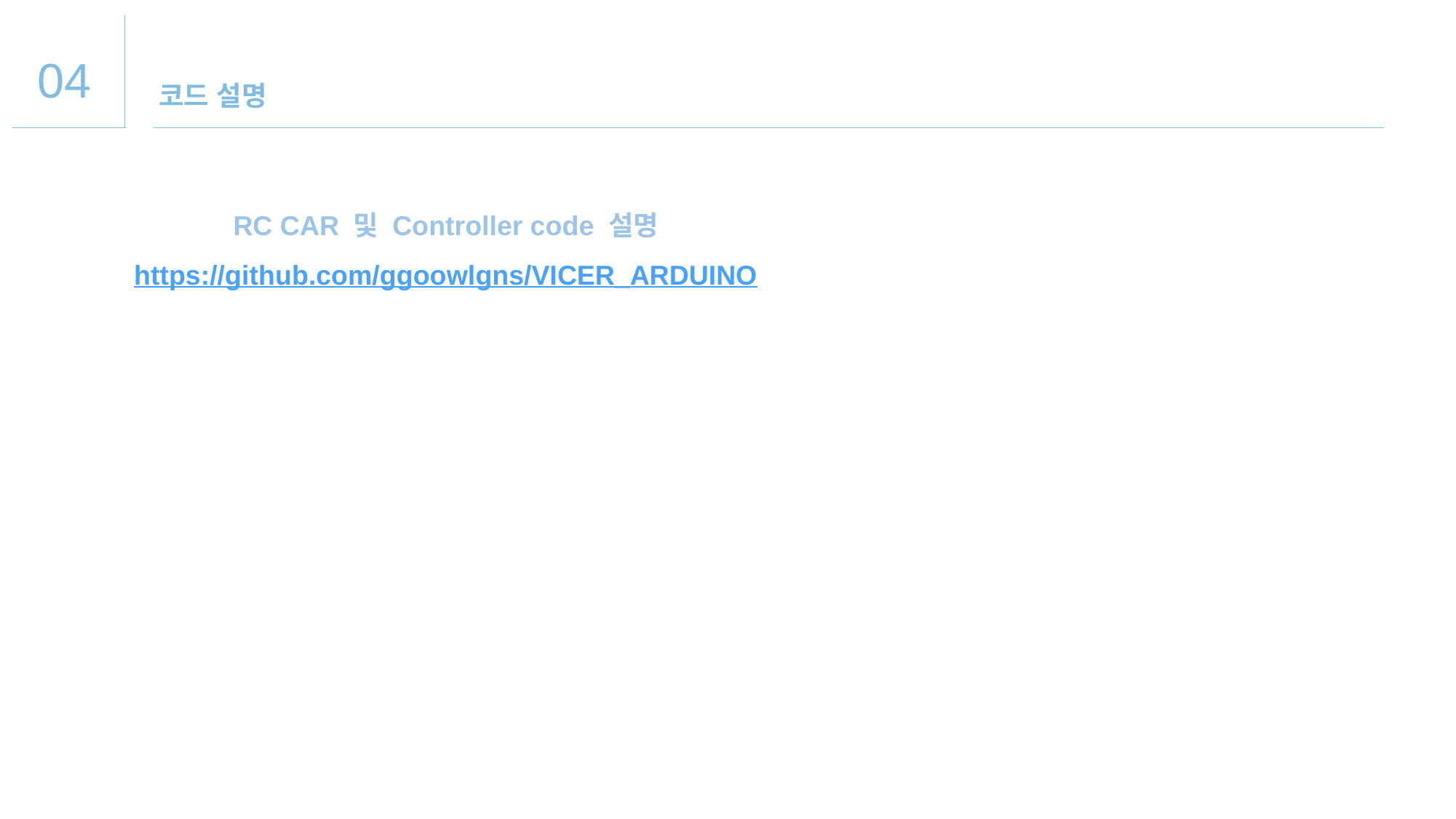

04
코드 설명
RC CAR 및 Controller code 설명
https://github.com/ggoowlgns/VICER_ARDUINO